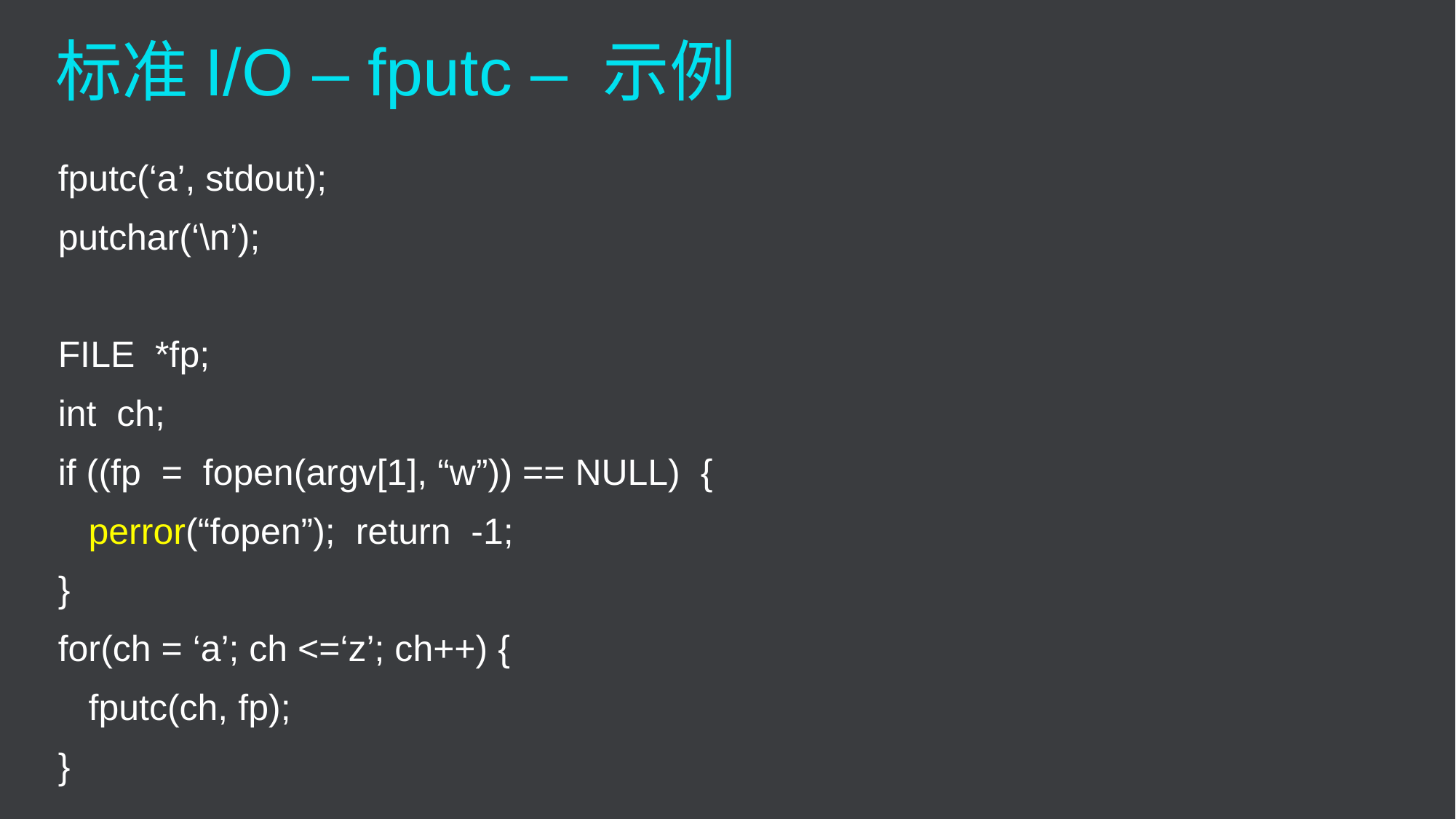

标准I/O – fputc – 示例
  fputc(‘a’, stdout);
  putchar(‘\n’);

  FILE  *fp;
  int  ch;
  if ((fp  =  fopen(argv[1], “w”)) == NULL)  {
     perror(“fopen”);  return  -1;
  }
  for(ch = ‘a’; ch <=‘z’; ch++) {
     fputc(ch, fp);
  }